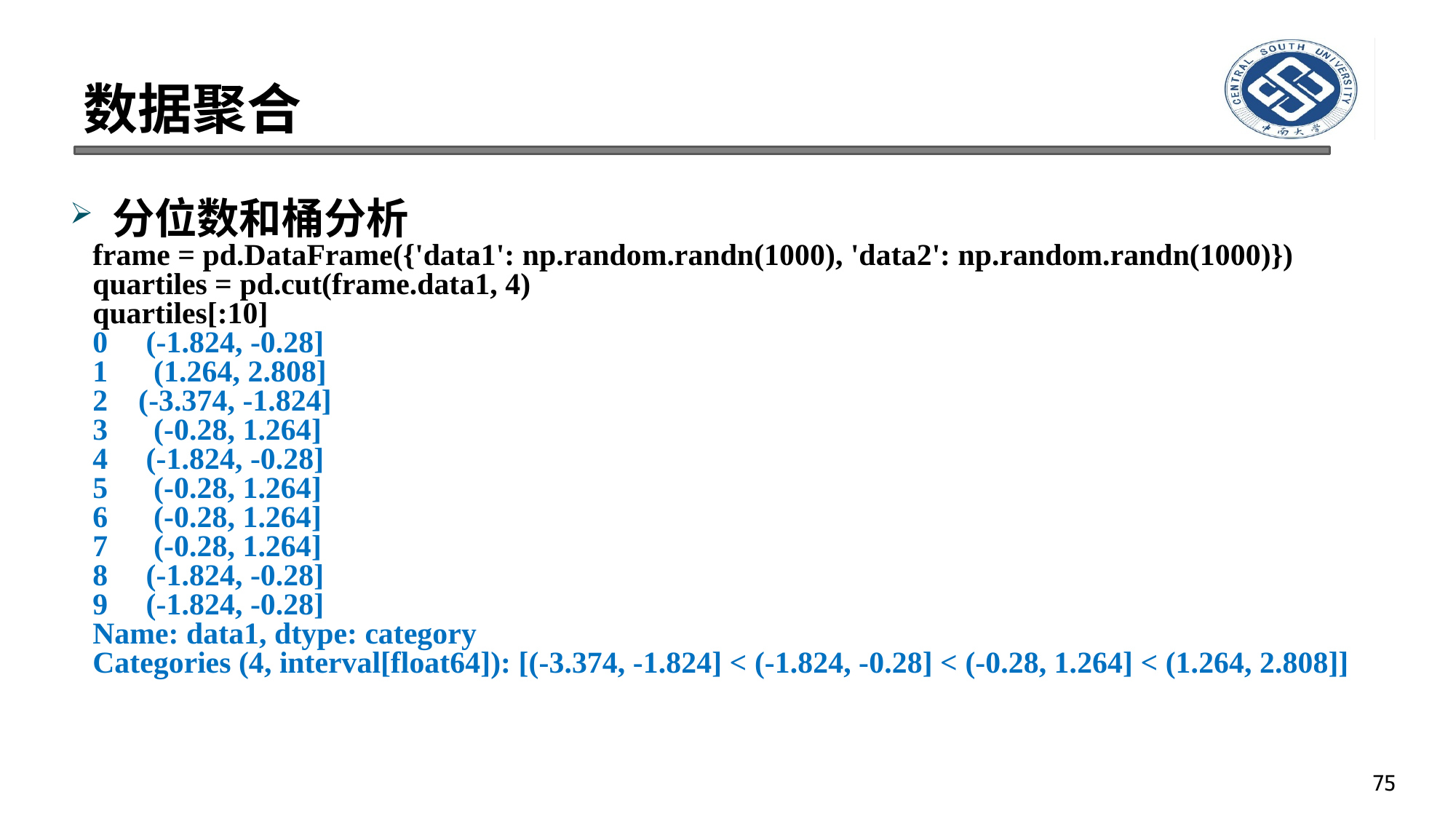

# 数据聚合
分位数和桶分析
frame = pd.DataFrame({'data1': np.random.randn(1000), 'data2': np.random.randn(1000)})
quartiles = pd.cut(frame.data1, 4)
quartiles[:10]
0     (-1.824, -0.28]
1      (1.264, 2.808]
2    (-3.374, -1.824]
3      (-0.28, 1.264]
4     (-1.824, -0.28]
5      (-0.28, 1.264]
6      (-0.28, 1.264]
7      (-0.28, 1.264]
8     (-1.824, -0.28]
9     (-1.824, -0.28]
Name: data1, dtype: category
Categories (4, interval[float64]): [(-3.374, -1.824] < (-1.824, -0.28] < (-0.28, 1.264] < (1.264, 2.808]]
75